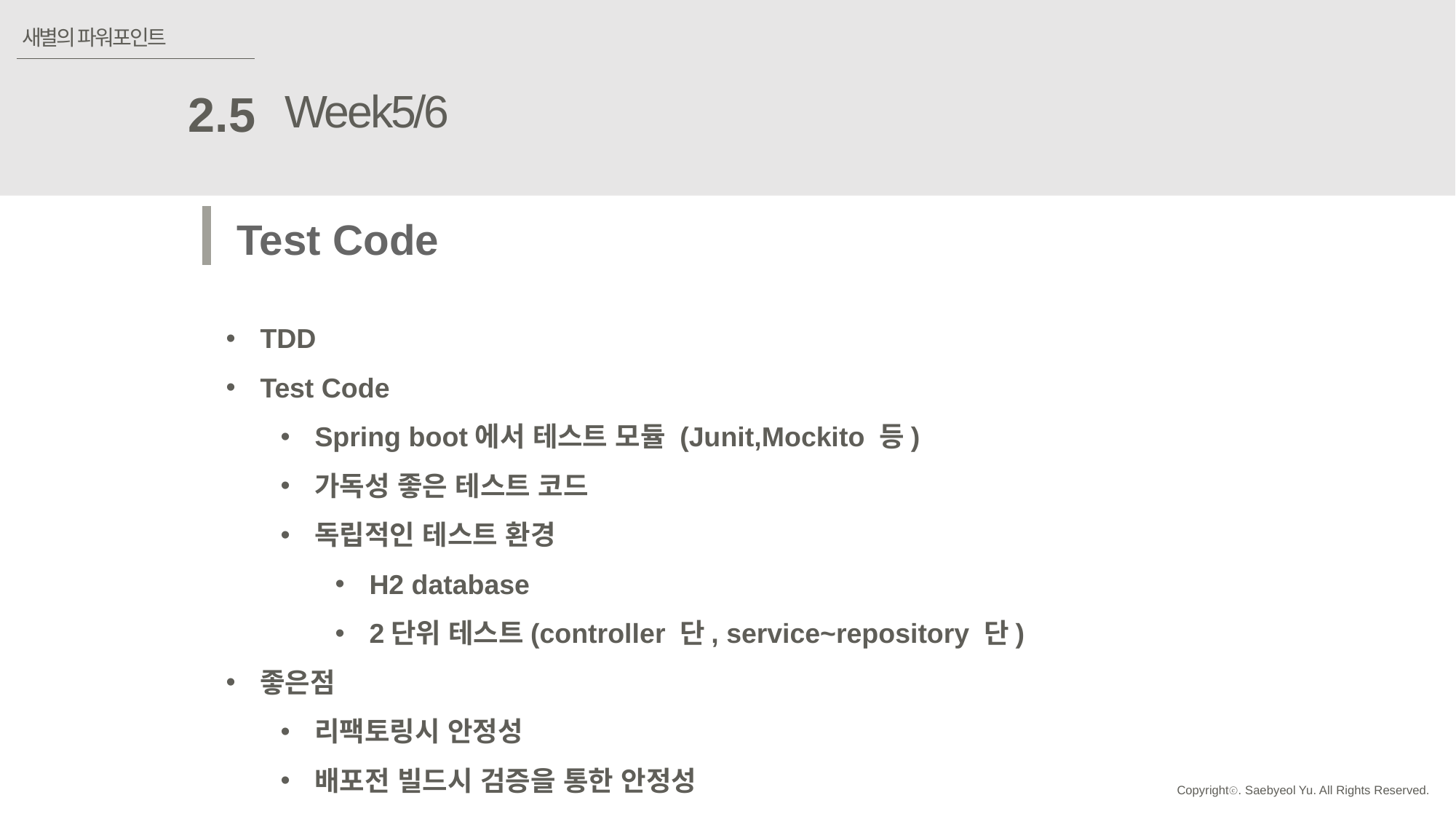

새별의 파워포인트
Week5/6
2.5
Test Code
TDD
Test Code
Spring boot에서 테스트 모듈 (Junit,Mockito 등)
가독성 좋은 테스트 코드
독립적인 테스트 환경
H2 database
2단위 테스트(controller 단, service~repository 단)
좋은점
리팩토링시 안정성
배포전 빌드시 검증을 통한 안정성